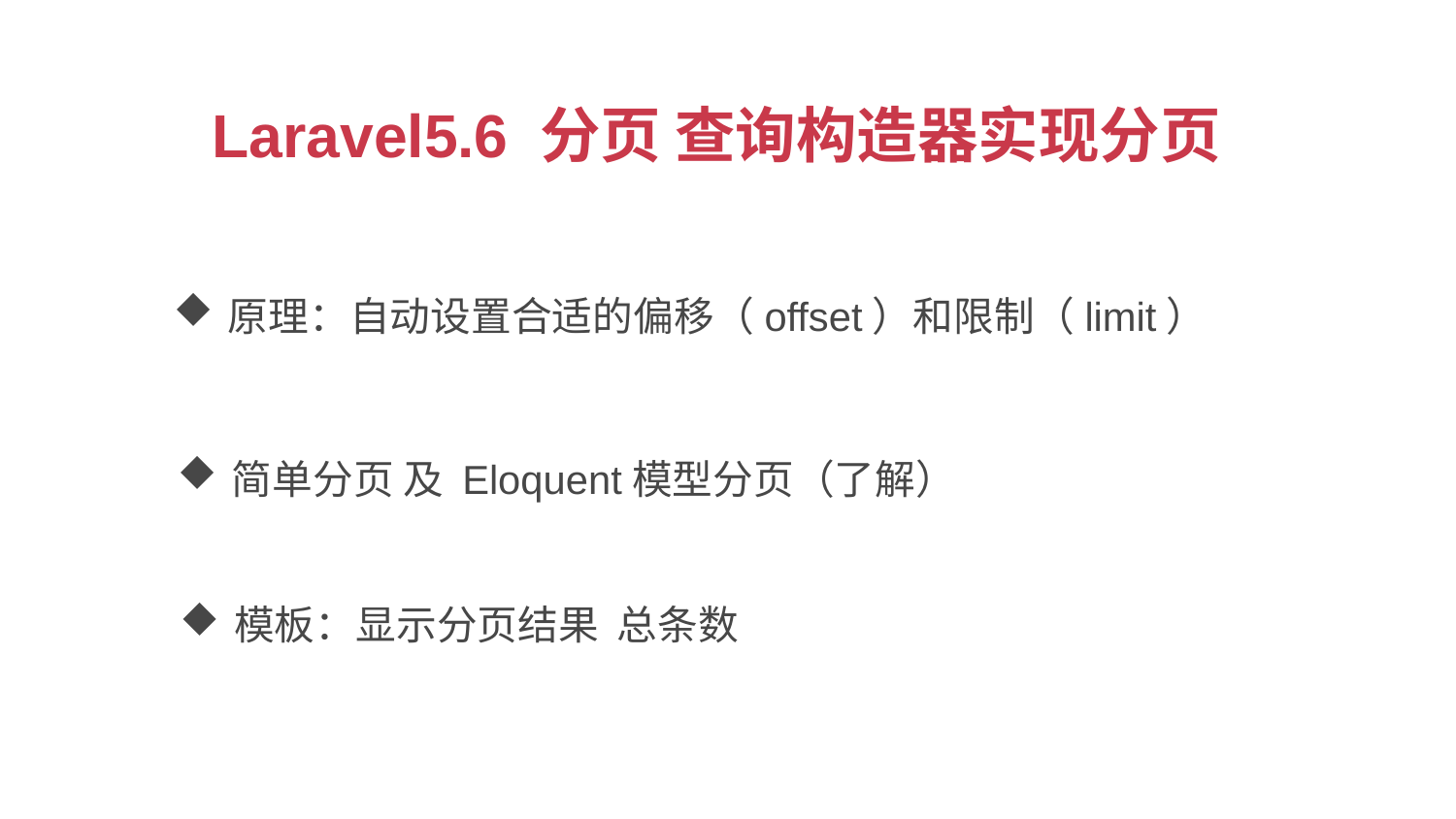

Laravel5.6 分页 查询构造器实现分页
原理：自动设置合适的偏移（offset）和限制（limit）
简单分页 及 Eloquent模型分页（了解）
模板：显示分页结果  总条数